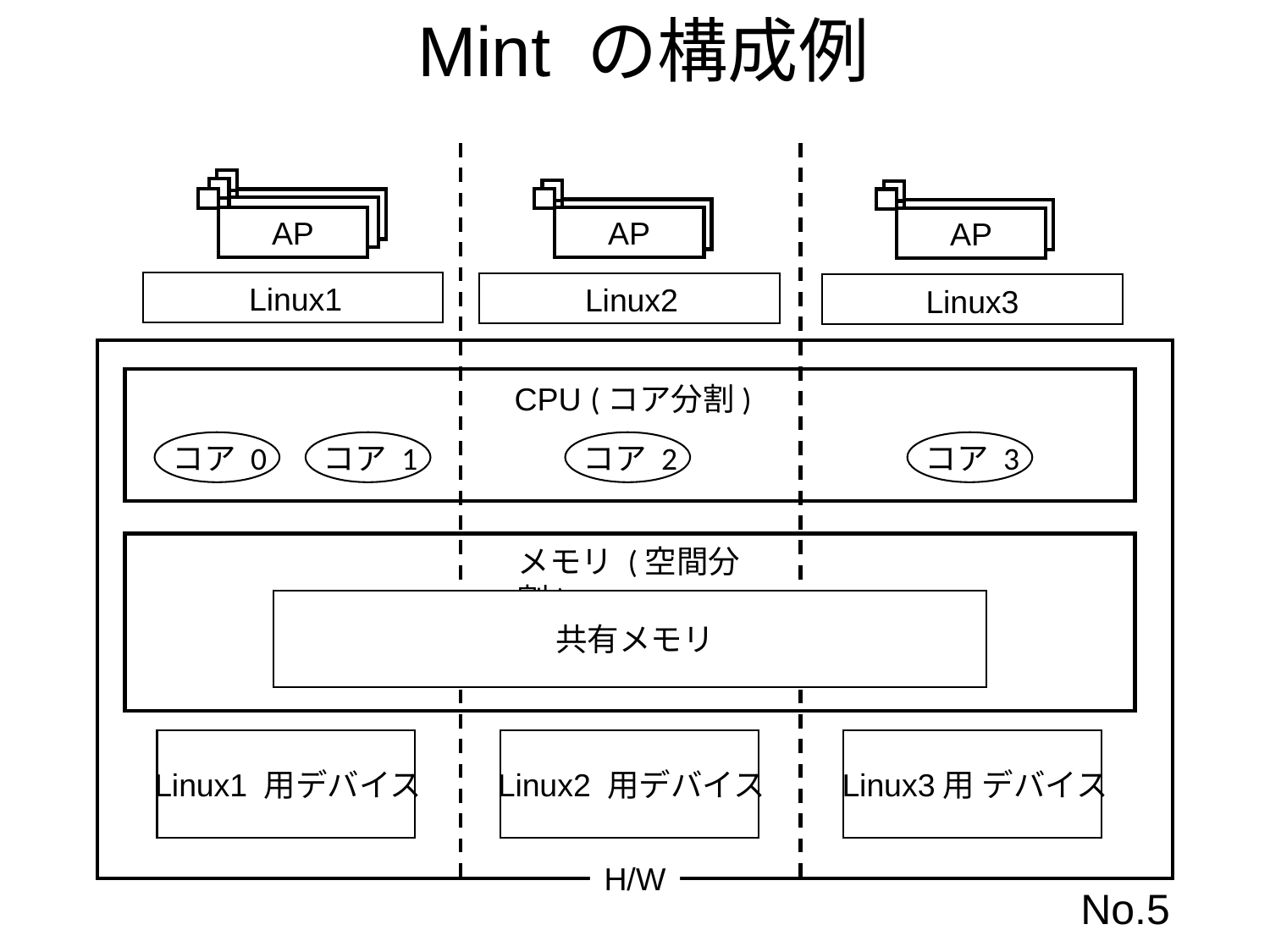

Mint の構成例

AP
AP
AP

Linux1
Linux2

Linux3

CPU (コア分割)

コア 0

コア 1

コア 2

コア 3

メモリ (空間分割)

共有メモリ

Linux1 用デバイス
Linux2 用デバイス
Linux3用 デバイス
H/W
No.5